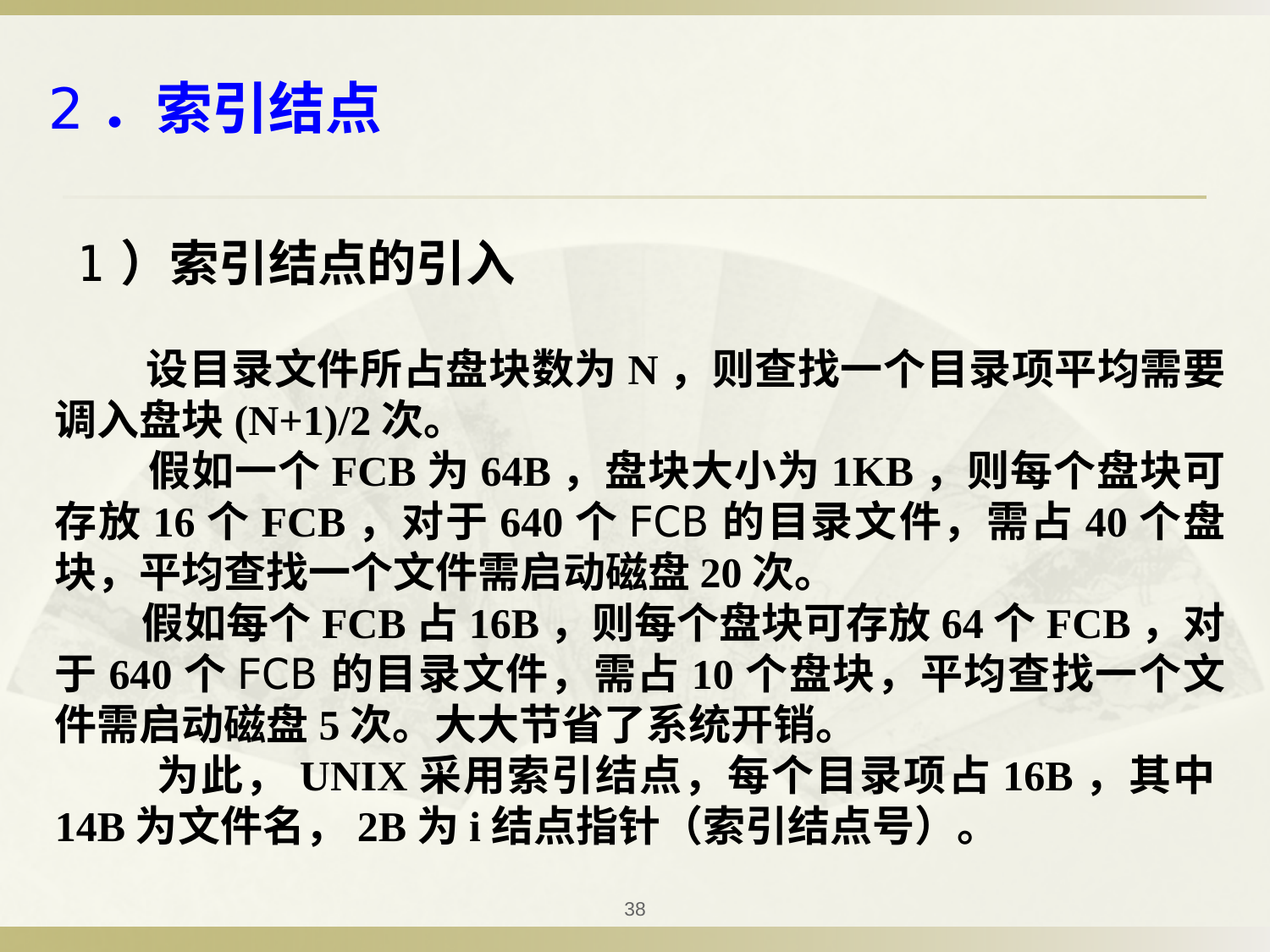

2．索引结点
1）索引结点的引入
        设目录文件所占盘块数为N，则查找一个目录项平均需要调入盘块(N+1)/2次。
        假如一个FCB为64B，盘块大小为1KB，则每个盘块可存放16个FCB，对于640个FCB的目录文件，需占40个盘块，平均查找一个文件需启动磁盘20次。
        假如每个FCB占16B，则每个盘块可存放64个FCB，对于640个FCB的目录文件，需占10个盘块，平均查找一个文件需启动磁盘5次。大大节省了系统开销。
        为此，UNIX采用索引结点，每个目录项占16B，其中14B为文件名，2B为i结点指针（索引结点号）。
38